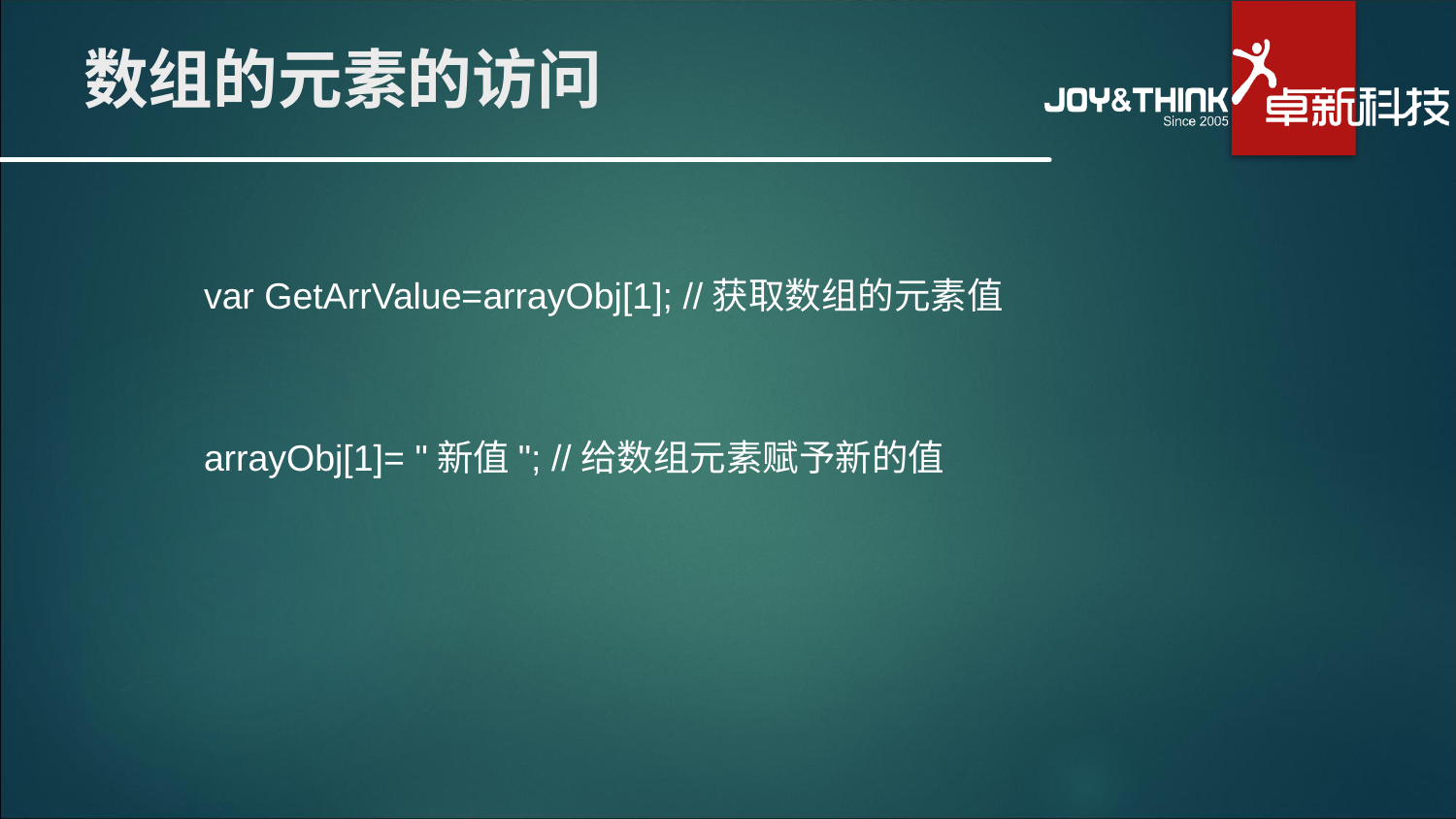

# 数组的元素的访问
var GetArrValue=arrayObj[1]; //获取数组的元素值

arrayObj[1]= "新值"; //给数组元素赋予新的值